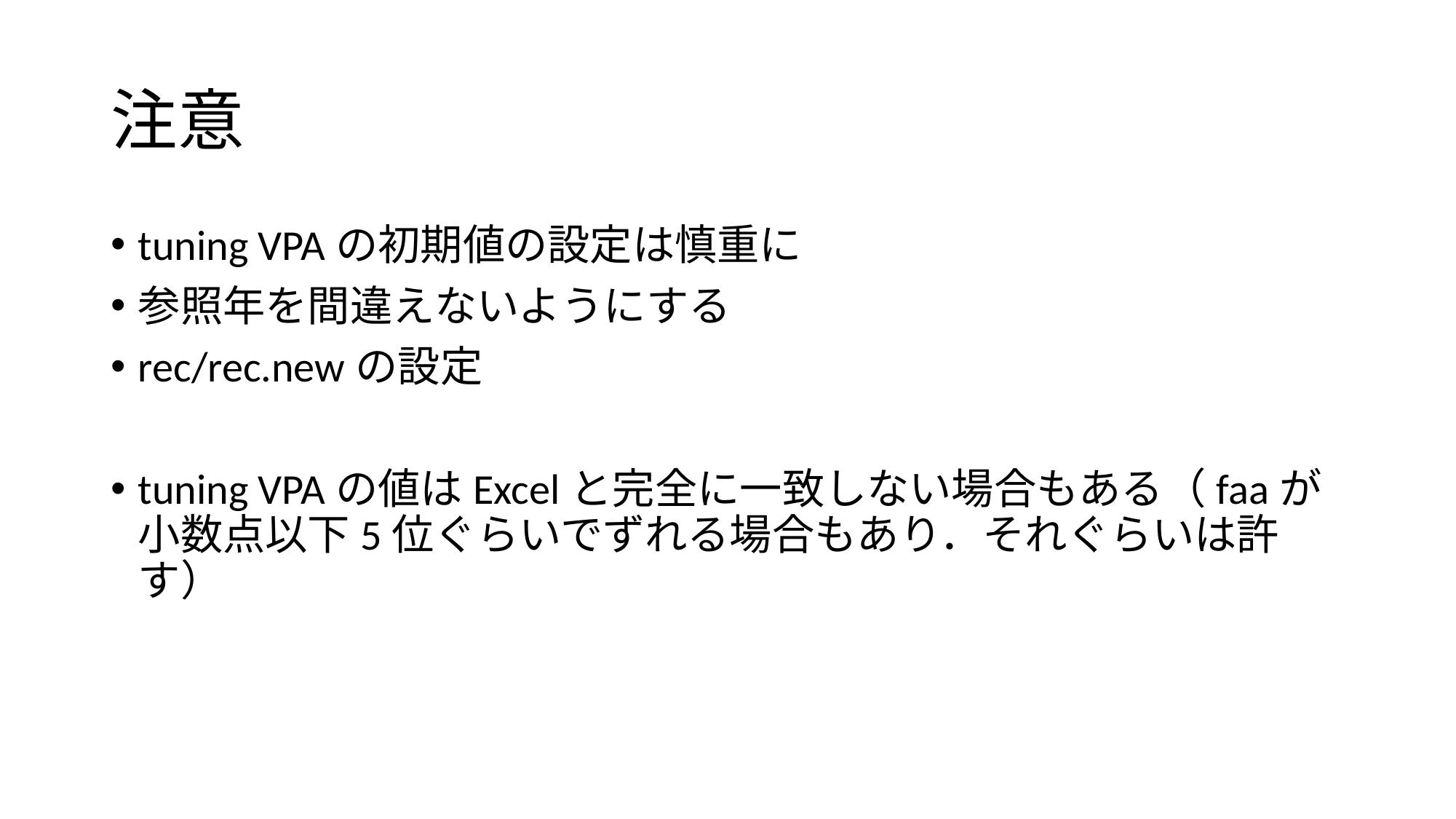

# 注意
tuning VPAの初期値の設定は慎重に
参照年を間違えないようにする
rec/rec.newの設定

tuning VPAの値はExcelと完全に一致しない場合もある（faaが小数点以下5位ぐらいでずれる場合もあり．それぐらいは許す）